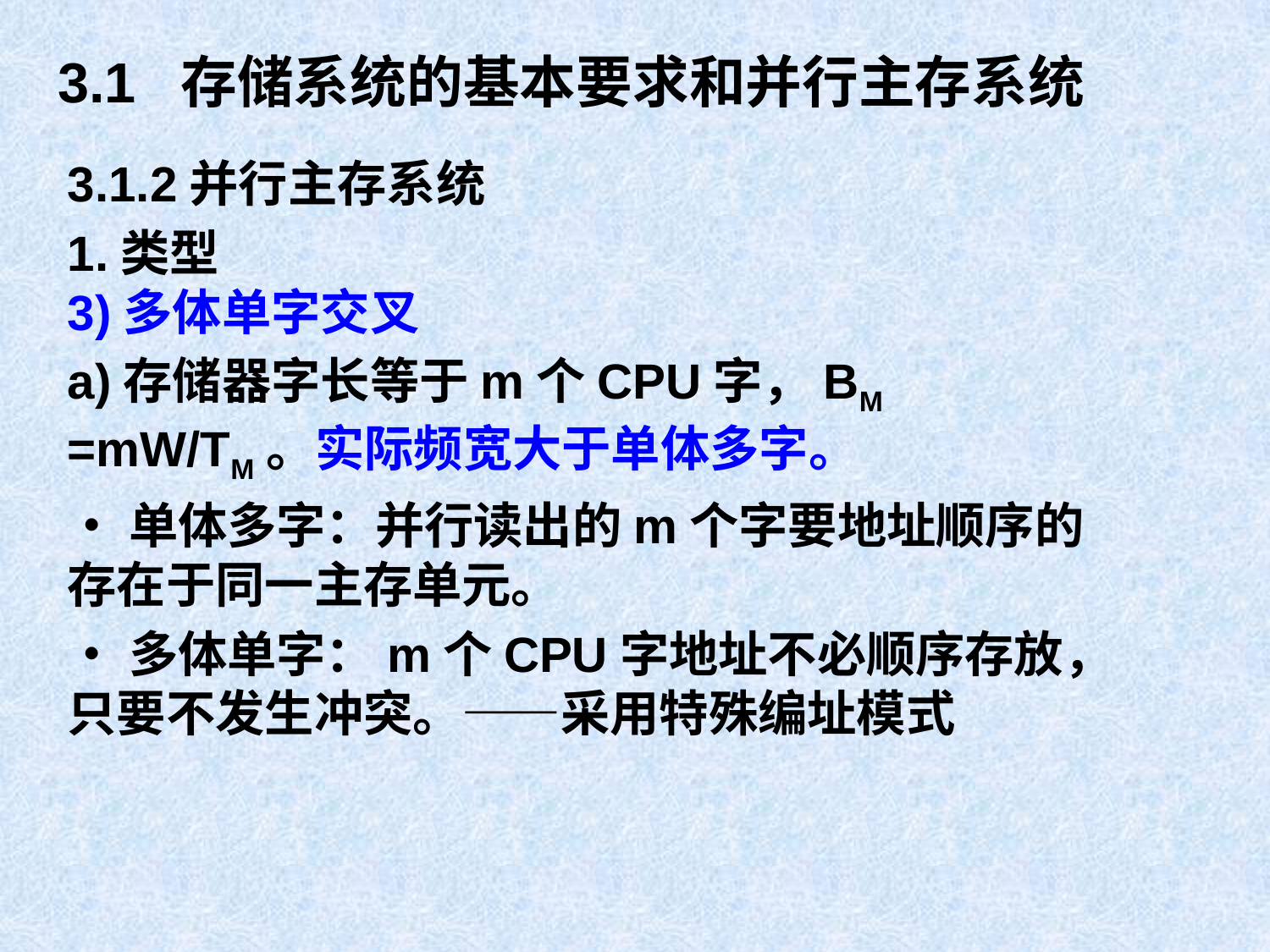

# 3.1  存储系统的基本要求和并行主存系统
3.1.2并行主存系统
1.类型
3)多体单字交叉
a)存储器字长等于m个CPU字，BM =mW/TM。实际频宽大于单体多字。
•单体多字：并行读出的m个字要地址顺序的存在于同一主存单元。
•多体单字：m个CPU字地址不必顺序存放，只要不发生冲突。——采用特殊编址模式